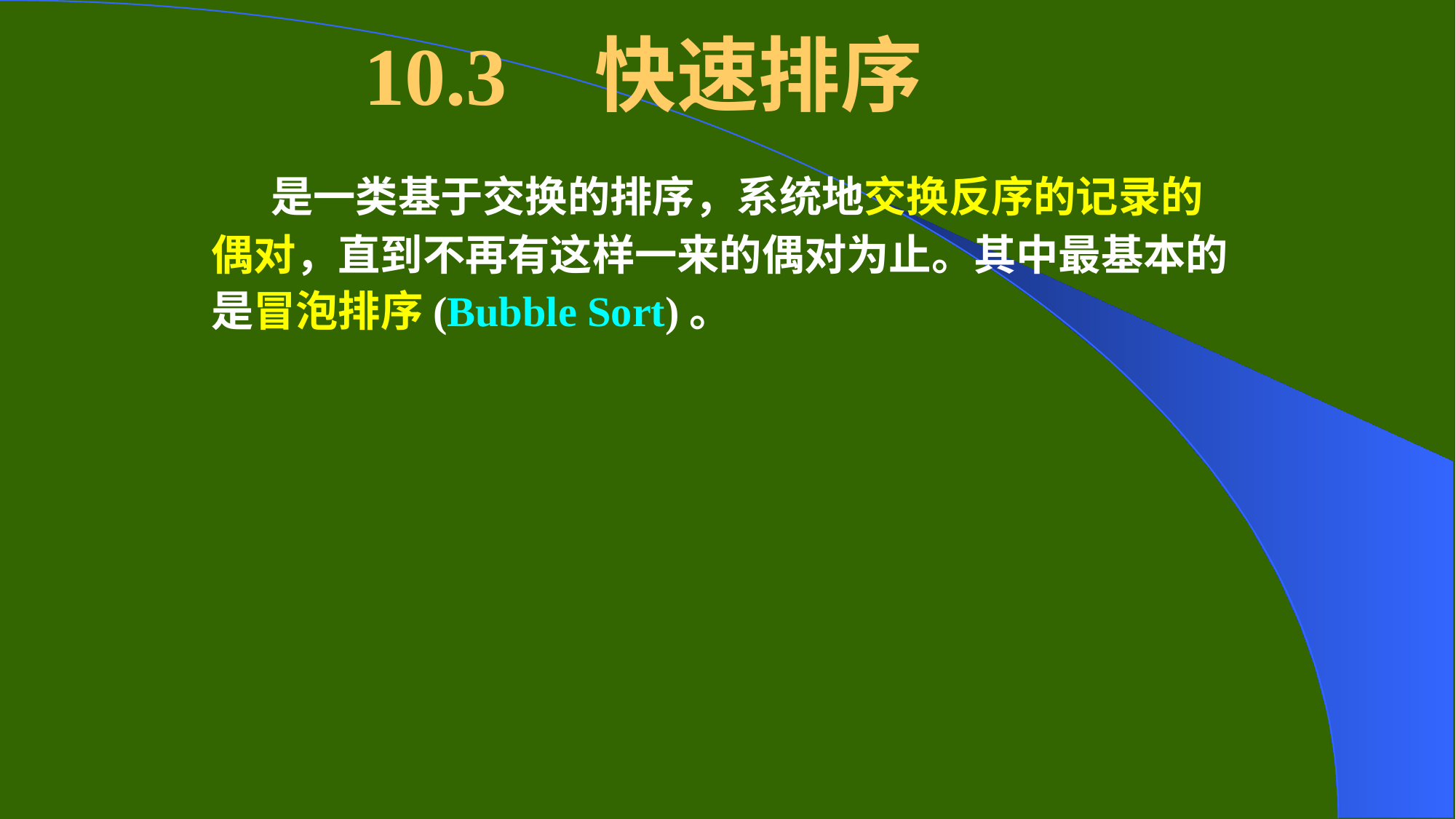

# 10.3   快速排序
    是一类基于交换的排序，系统地交换反序的记录的偶对，直到不再有这样一来的偶对为止。其中最基本的是冒泡排序(Bubble Sort)。